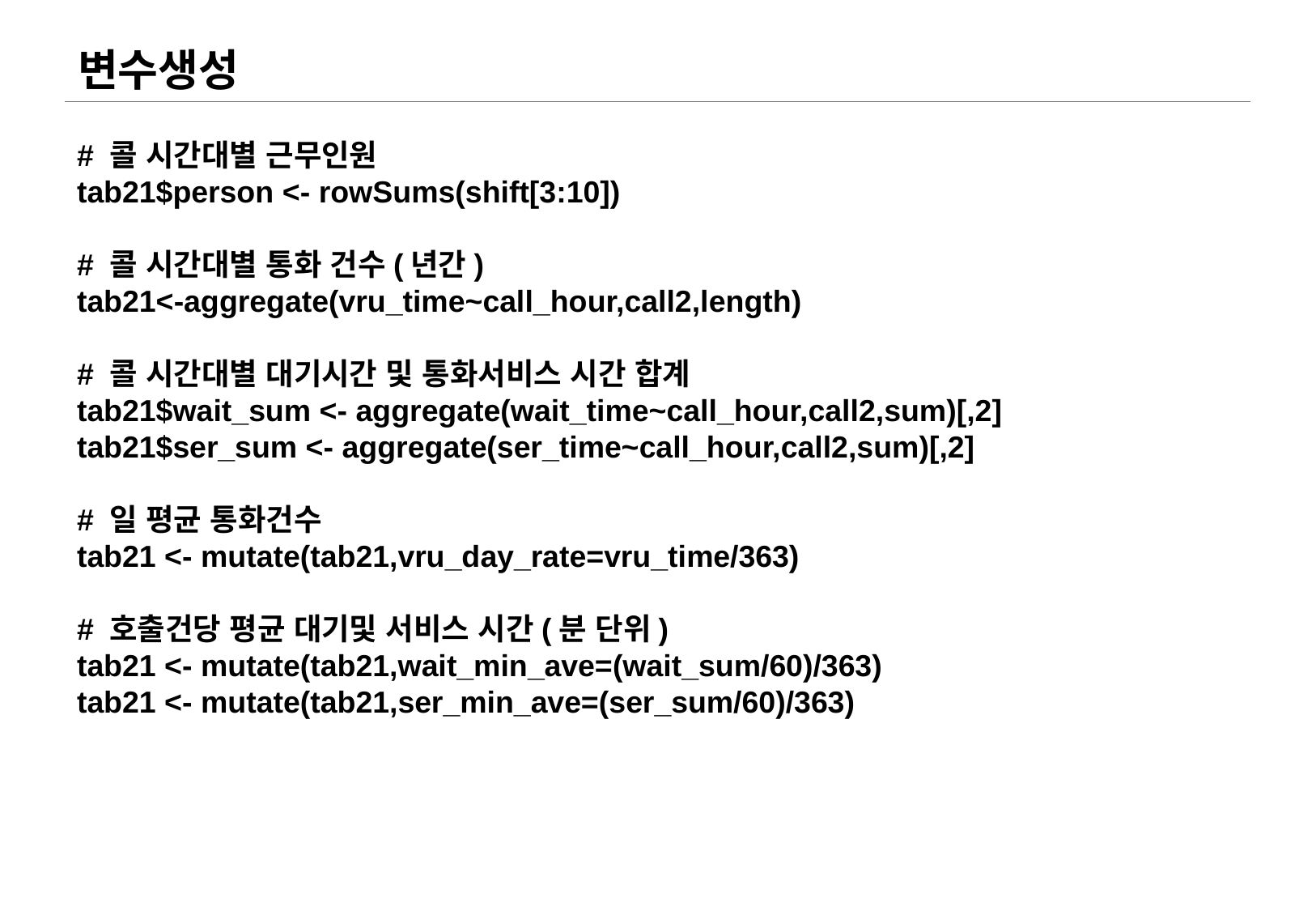

# 변수생성
# 콜 시간대별 근무인원
tab21$person <- rowSums(shift[3:10])

# 콜 시간대별 통화 건수(년간)
tab21<-aggregate(vru_time~call_hour,call2,length)

# 콜 시간대별 대기시간 및 통화서비스 시간 합계
tab21$wait_sum <- aggregate(wait_time~call_hour,call2,sum)[,2]
tab21$ser_sum <- aggregate(ser_time~call_hour,call2,sum)[,2]

# 일 평균 통화건수
tab21 <- mutate(tab21,vru_day_rate=vru_time/363)

# 호출건당 평균 대기및 서비스 시간(분 단위)
tab21 <- mutate(tab21,wait_min_ave=(wait_sum/60)/363)
tab21 <- mutate(tab21,ser_min_ave=(ser_sum/60)/363)